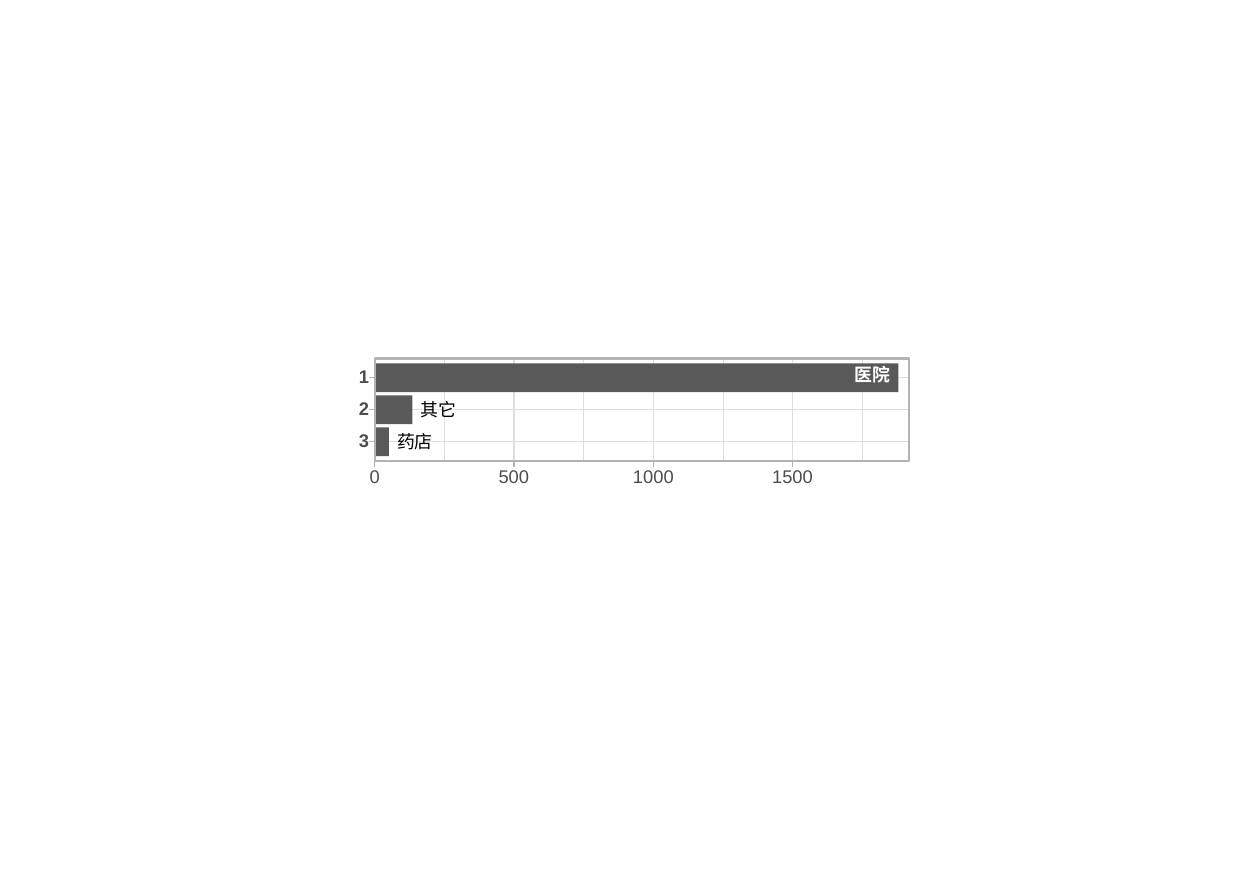

医院
1

2
其它

3
药店

0
500
1000
1500